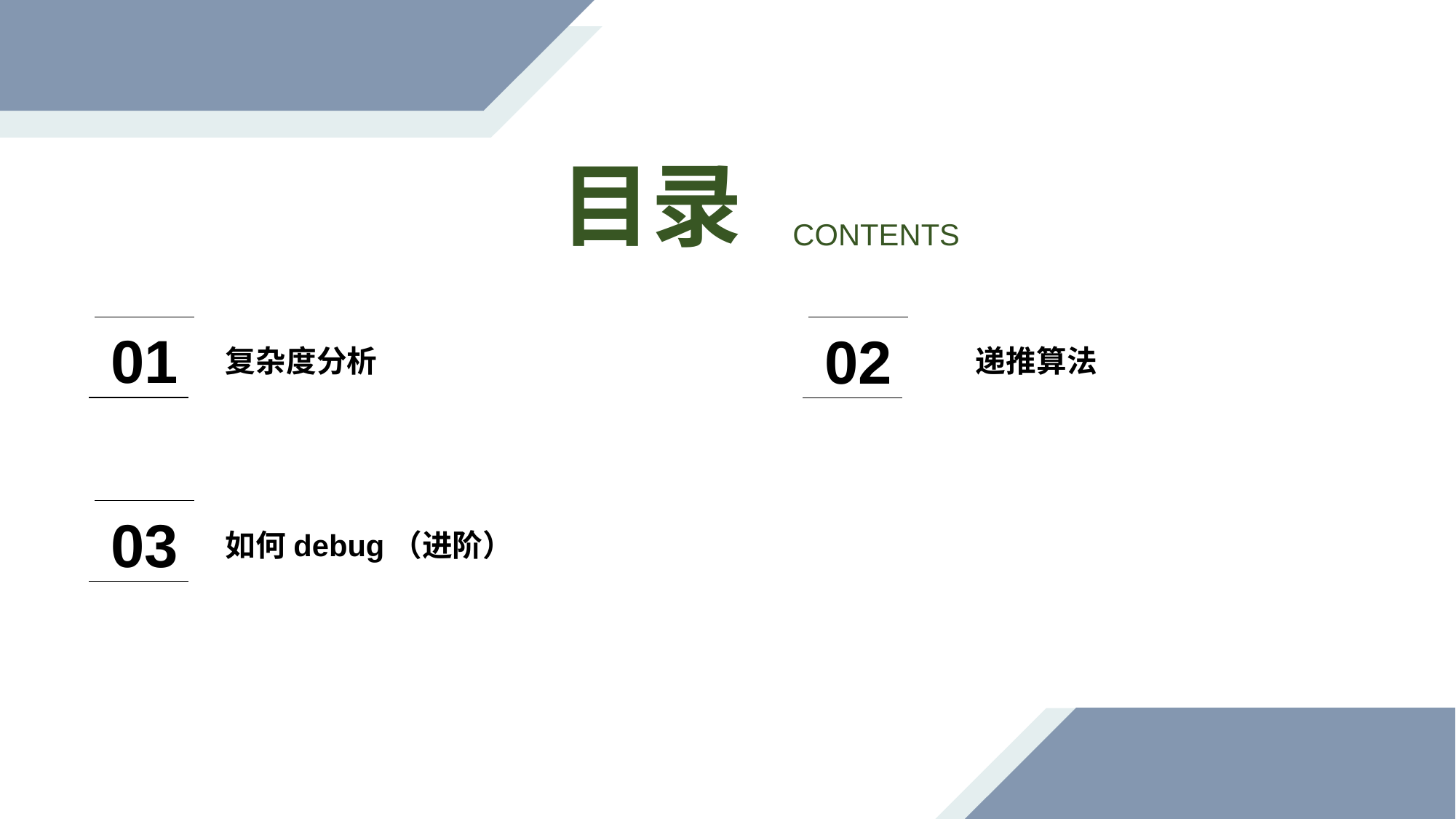

目录
 CONTENTS
01
02
复杂度分析
递推算法
03
工作概述
如何debug（进阶）
Whatever is worth doing is worth doing well. Whatever is worth